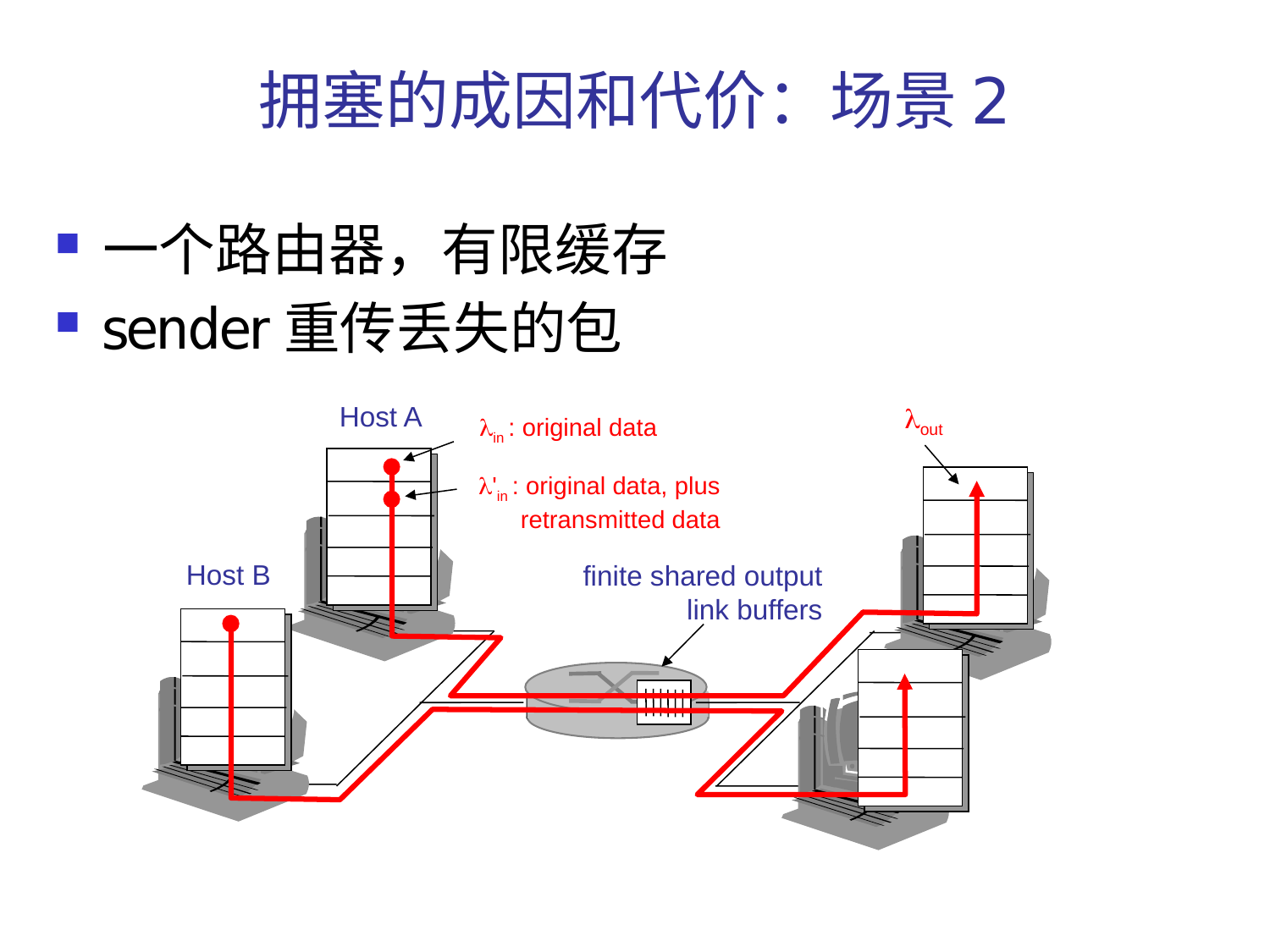

# 拥塞的成因和代价：场景2
一个路由器，有限缓存
sender重传丢失的包

Host A
λout
λin : original data

λ'in : original data, plus retransmitted data

Host B
finite shared output link buffers